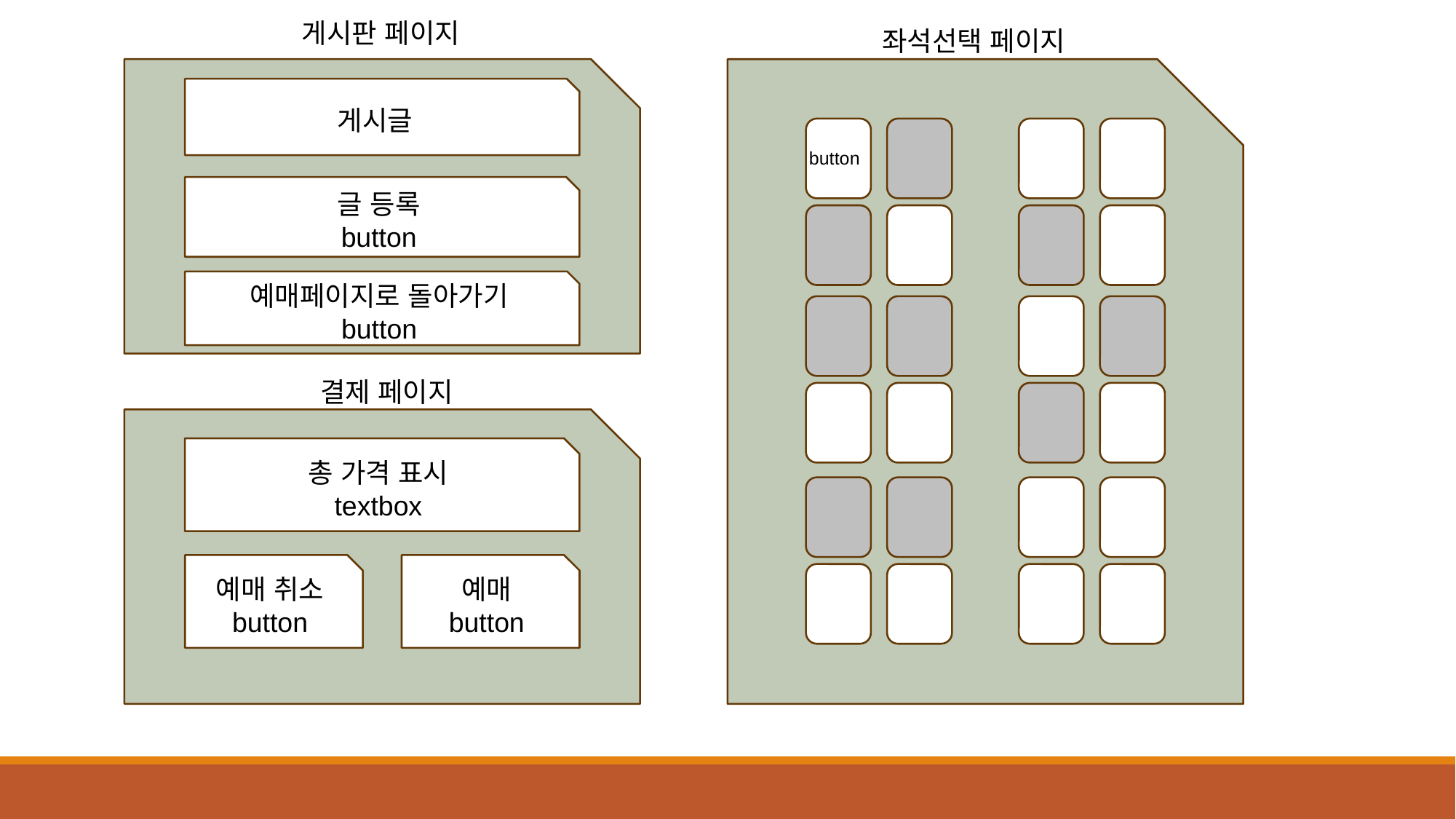

게시판 페이지
좌석선택 페이지

게시글

button
글 등록
button

예매페이지로 돌아가기
button

결제 페이지

총 가격 표시
textbox

예매 취소
button
예매
button